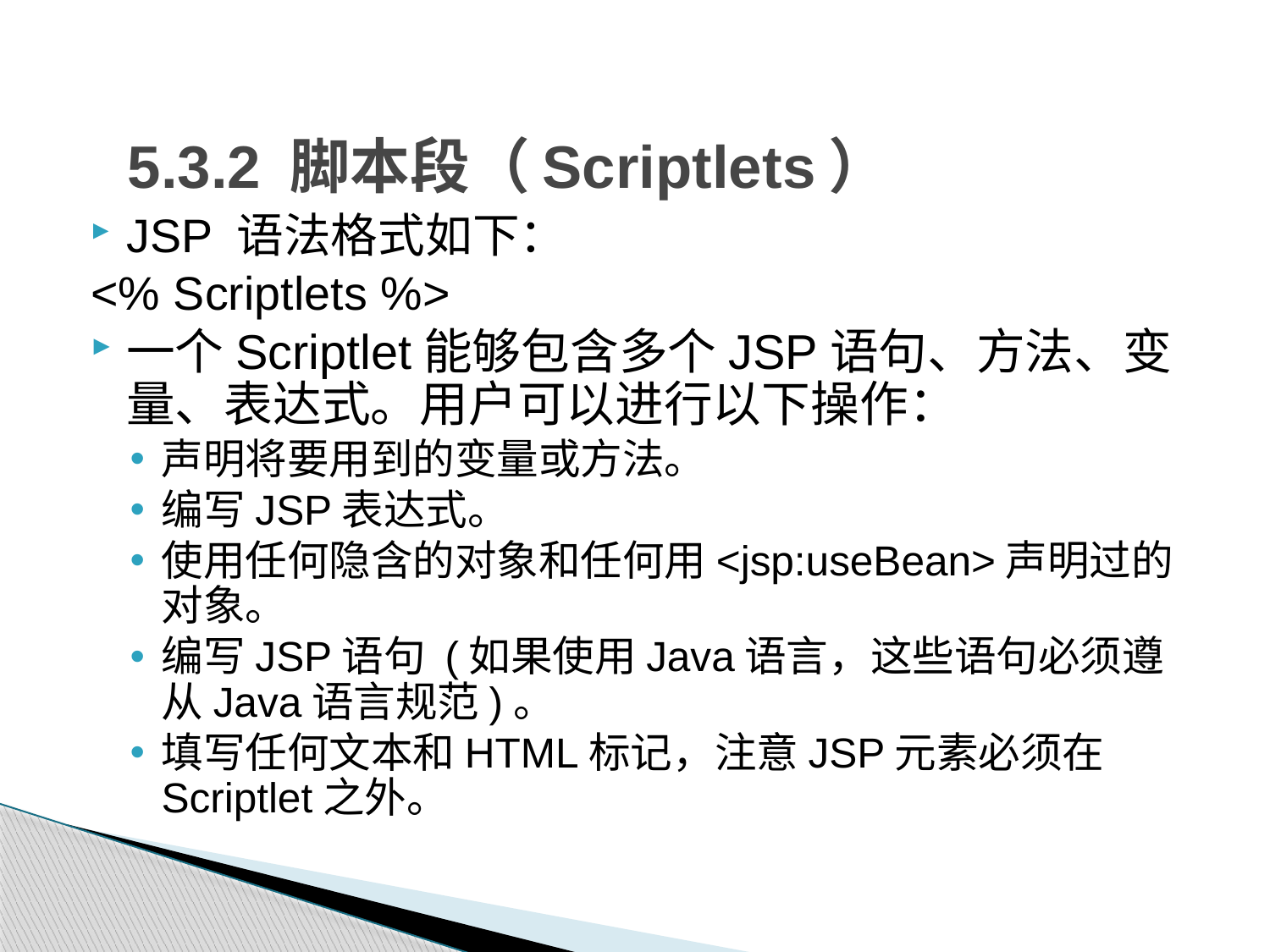

# 5.3.2 脚本段（Scriptlets）
JSP 语法格式如下：
<% Scriptlets %>
一个Scriptlet能够包含多个JSP语句、方法、变量、表达式。用户可以进行以下操作：
声明将要用到的变量或方法。
编写JSP表达式。
使用任何隐含的对象和任何用<jsp:useBean>声明过的对象。
编写JSP语句 (如果使用Java语言，这些语句必须遵从Java语言规范)。
填写任何文本和HTML标记，注意JSP元素必须在Scriptlet之外。